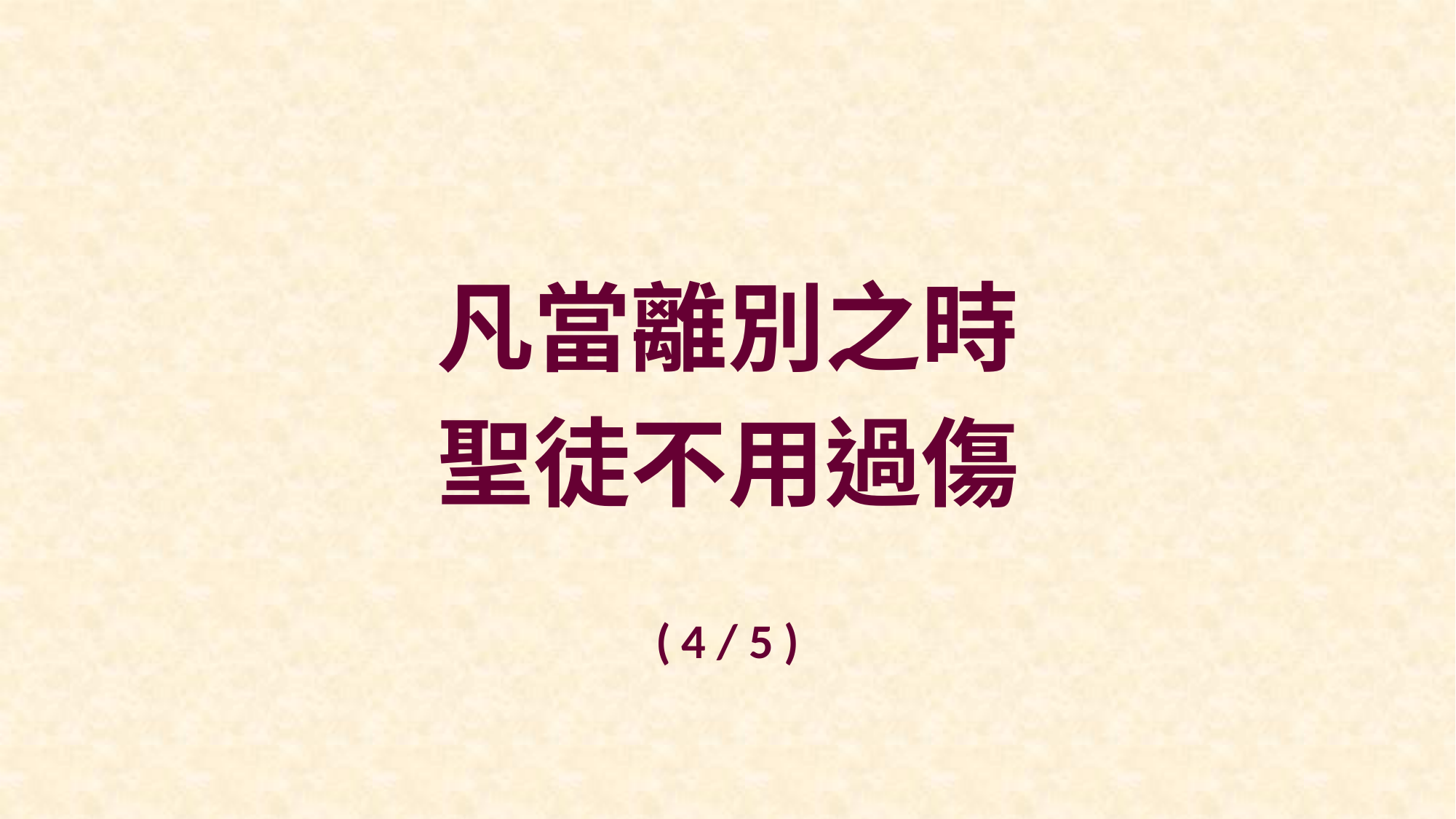

凡當離別之時
聖徒不用過傷
( 4 / 5 )